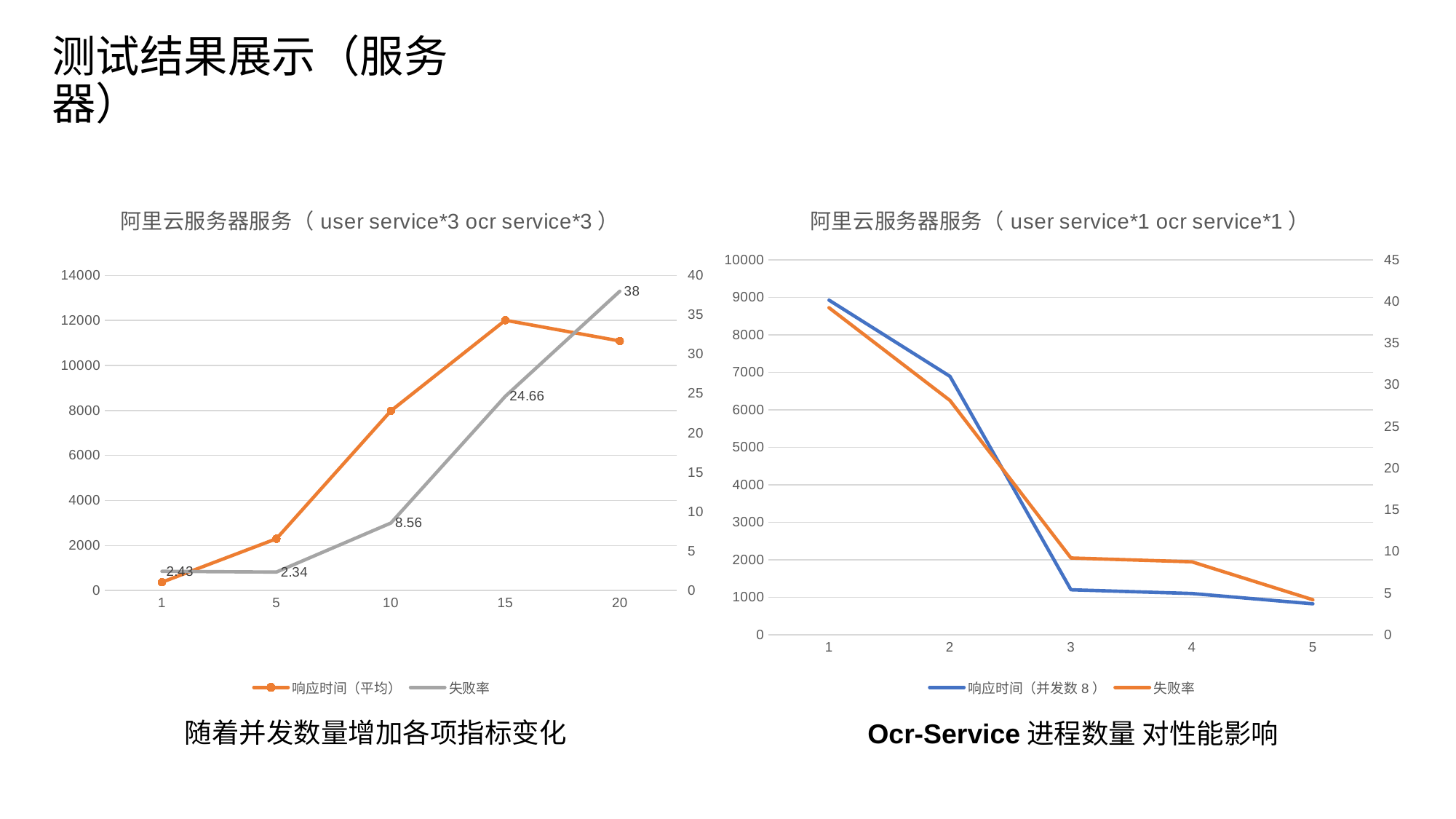

# 测试结果展示（服务器）

### Chart: 阿里云服务器服务（user service*3 ocr service*3）

| Category | 响应时间（平均） | 失败率 |
|---|---|---|
| 1 | 367.0 | 2.43 |
| 5 | 2300.0 | 2.34 |
| 10 | 7982.0 | 8.56 |
| 15 | 12010.0 | 24.66 |
| 20 | 11090.0 | 38.0 |

### Chart: 阿里云服务器服务（user service*1 ocr service*1）

| Category | 响应时间（并发数8） | 失败率 |
|---|---|---|
| 1 | 8923.0 | 39.24 |
| 2 | 6892.0 | 28.12 |
| 3 | 1202.0 | 9.22 |
| 4 | 1102.0 | 8.76 |
| 5 | 827.0 | 4.21 |
随着并发数量增加各项指标变化
Ocr-Service进程数量 对性能影响